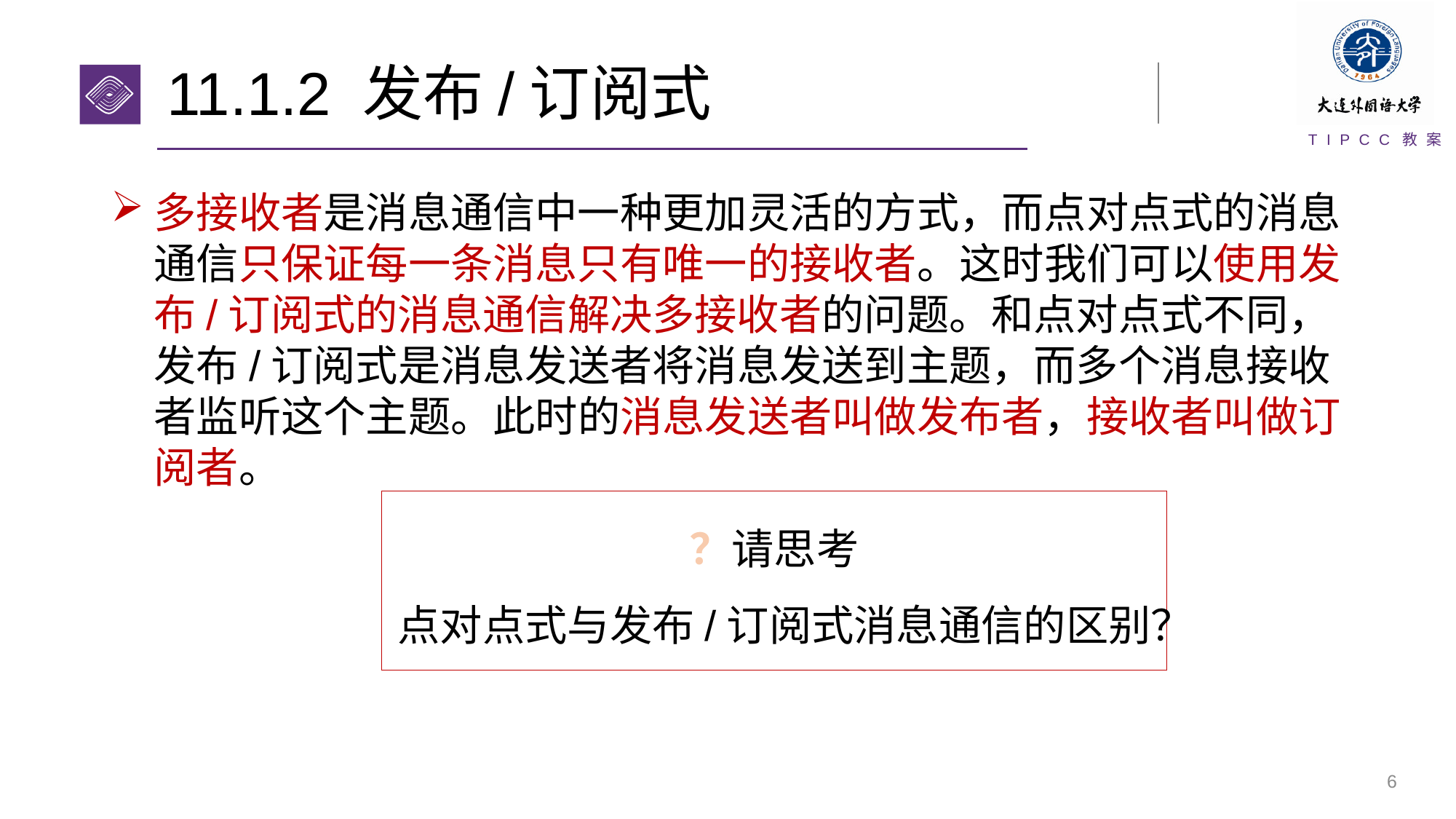

# 11.1.2 发布/订阅式
多接收者是消息通信中一种更加灵活的方式，而点对点式的消息通信只保证每一条消息只有唯一的接收者。这时我们可以使用发布/订阅式的消息通信解决多接收者的问题。和点对点式不同，发布/订阅式是消息发送者将消息发送到主题，而多个消息接收者监听这个主题。此时的消息发送者叫做发布者，接收者叫做订阅者。
？请思考
点对点式与发布/订阅式消息通信的区别？
6